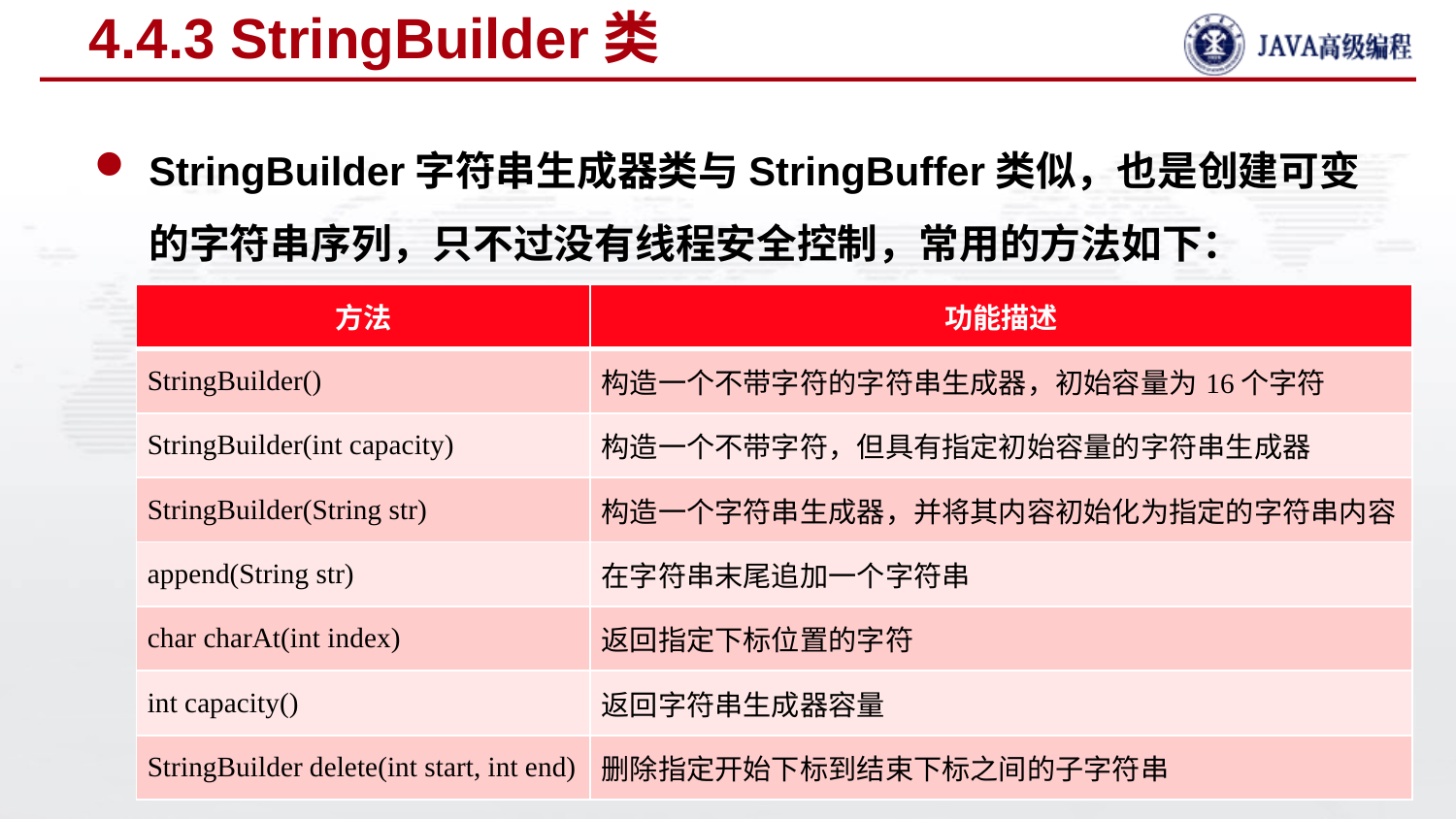

# 4.4.3 StringBuilder类
StringBuilder字符串生成器类与StringBuffer类似，也是创建可变的字符串序列，只不过没有线程安全控制，常用的方法如下：

| 方法 | 功能描述 |
| --- | --- |
| StringBuilder() | 构造一个不带字符的字符串生成器，初始容量为16个字符 |
| StringBuilder(int capacity) | 构造一个不带字符，但具有指定初始容量的字符串生成器 |
| StringBuilder(String str) | 构造一个字符串生成器，并将其内容初始化为指定的字符串内容 |
| append(String str) | 在字符串末尾追加一个字符串 |
| char charAt(int index) | 返回指定下标位置的字符 |
| int capacity() | 返回字符串生成器容量 |
| StringBuilder delete(int start, int end) | 删除指定开始下标到结束下标之间的子字符串 |